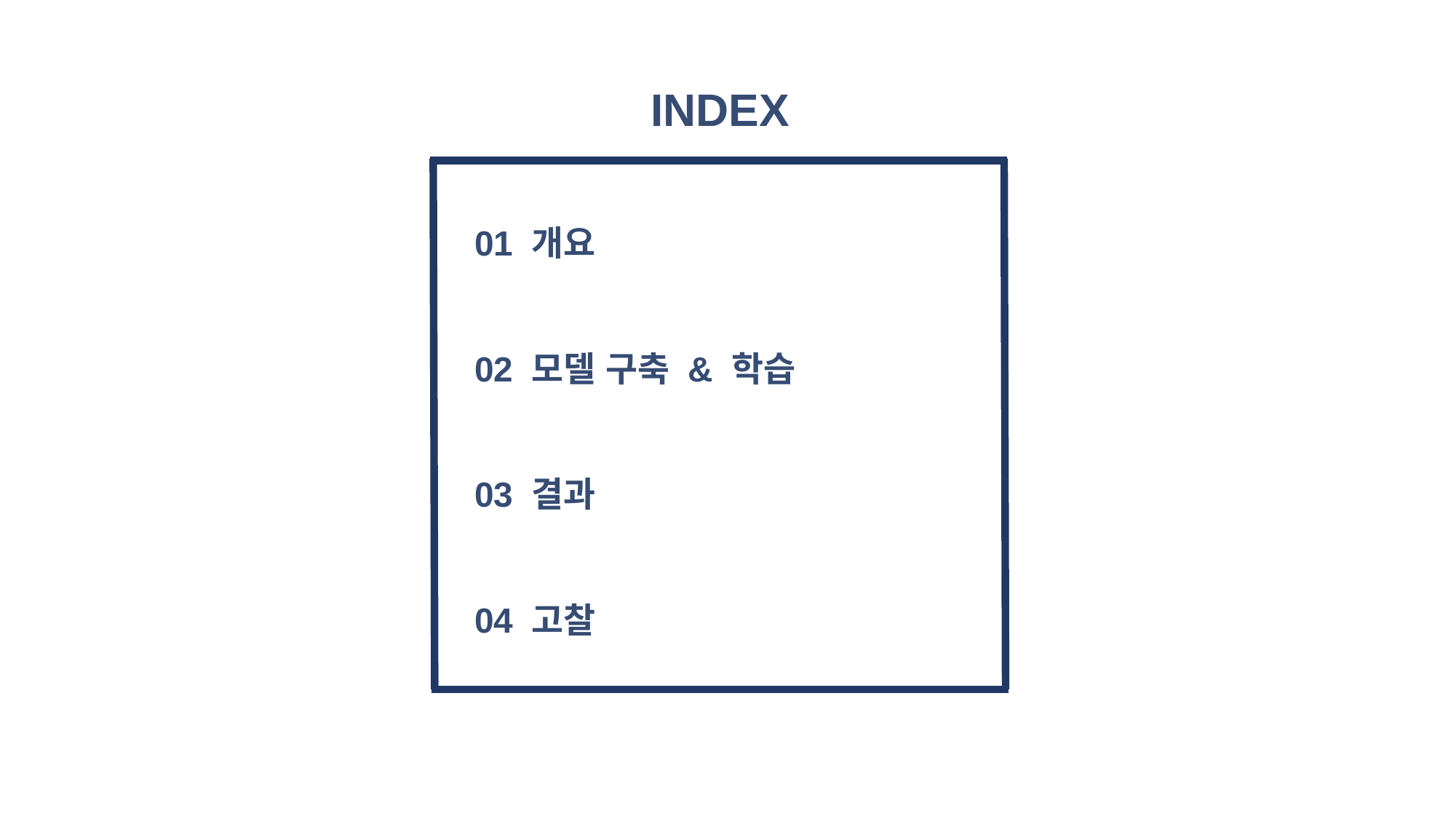

INDEX
01 개요

02 모델 구축 & 학습

03 결과

04 고찰